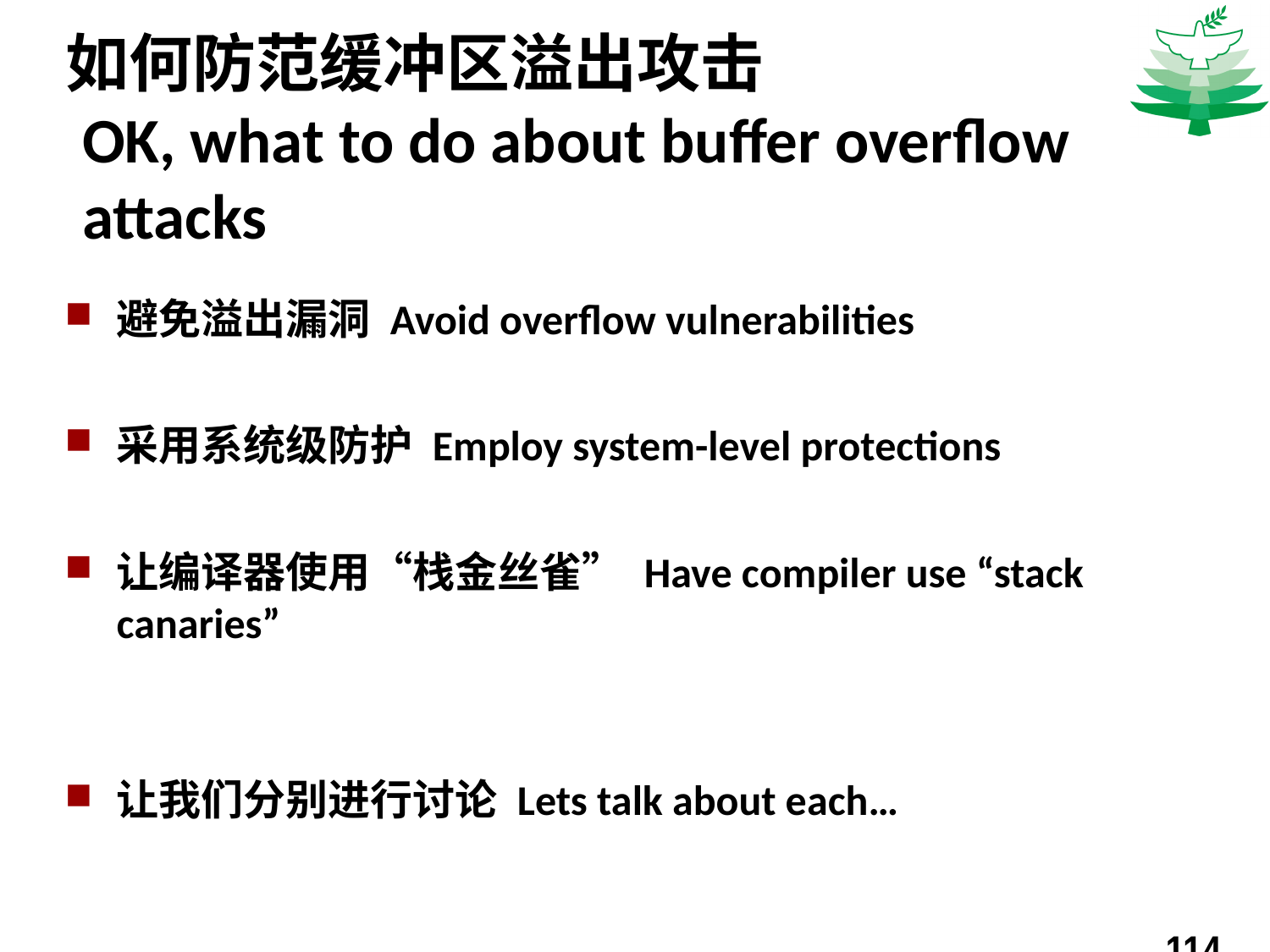

# 如何防范缓冲区溢出攻击 OK, what to do about buffer overflow attacks
避免溢出漏洞 Avoid overflow vulnerabilities

采用系统级防护 Employ system-level protections

让编译器使用“栈金丝雀” Have compiler use “stack canaries”

让我们分别进行讨论 Lets talk about each…